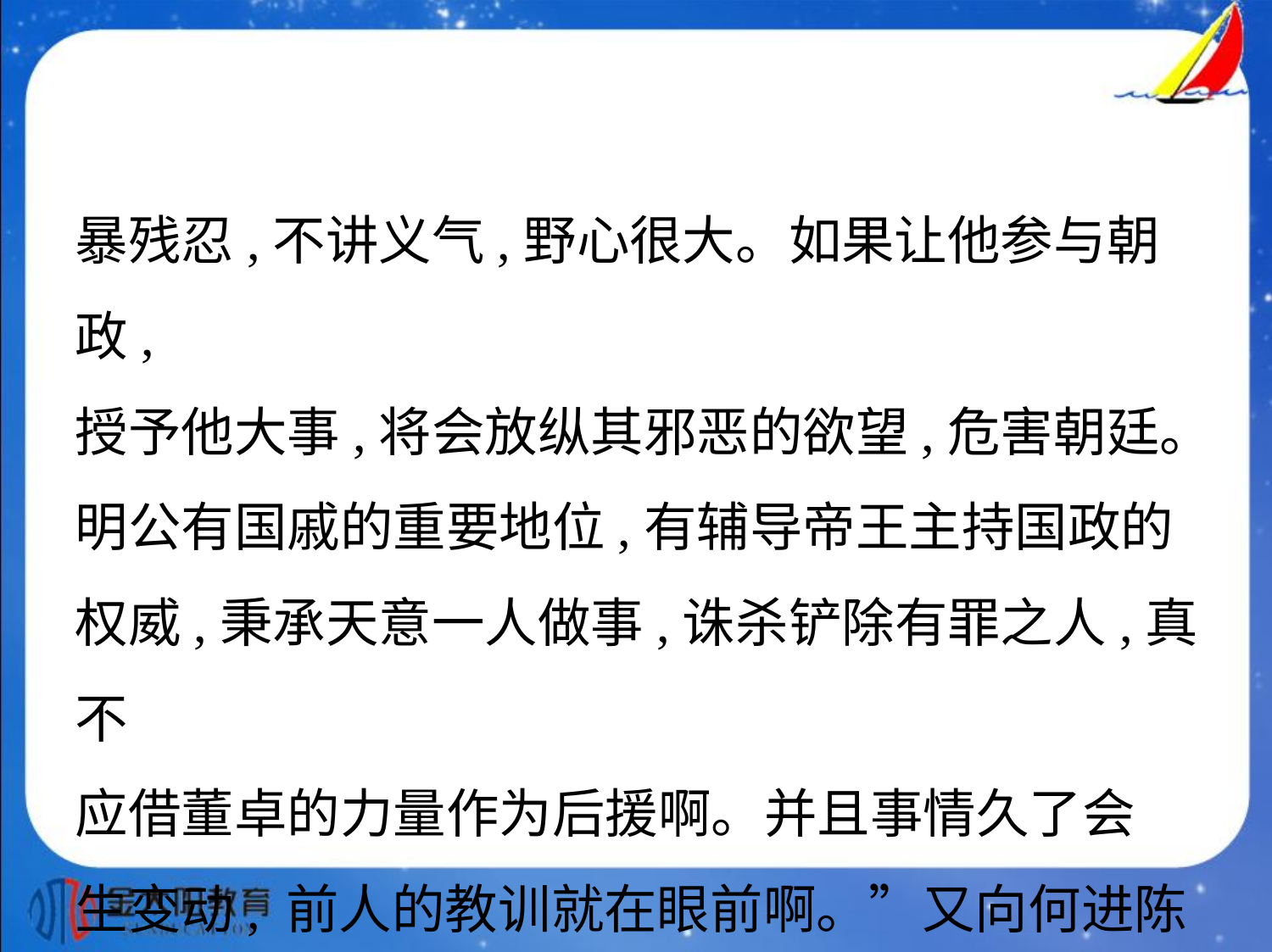

暴残忍,不讲义气,野心很大。如果让他参与朝政,
授予他大事,将会放纵其邪恶的欲望,危害朝廷。
明公有国戚的重要地位,有辅导帝王主持国政的
权威,秉承天意一人做事,诛杀铲除有罪之人,真不
应借董卓的力量作为后援啊。并且事情久了会
生变动, 前人的教训就在眼前啊。”又向何进陈
述当前紧急的几件事。何进不采用,于是弃官走